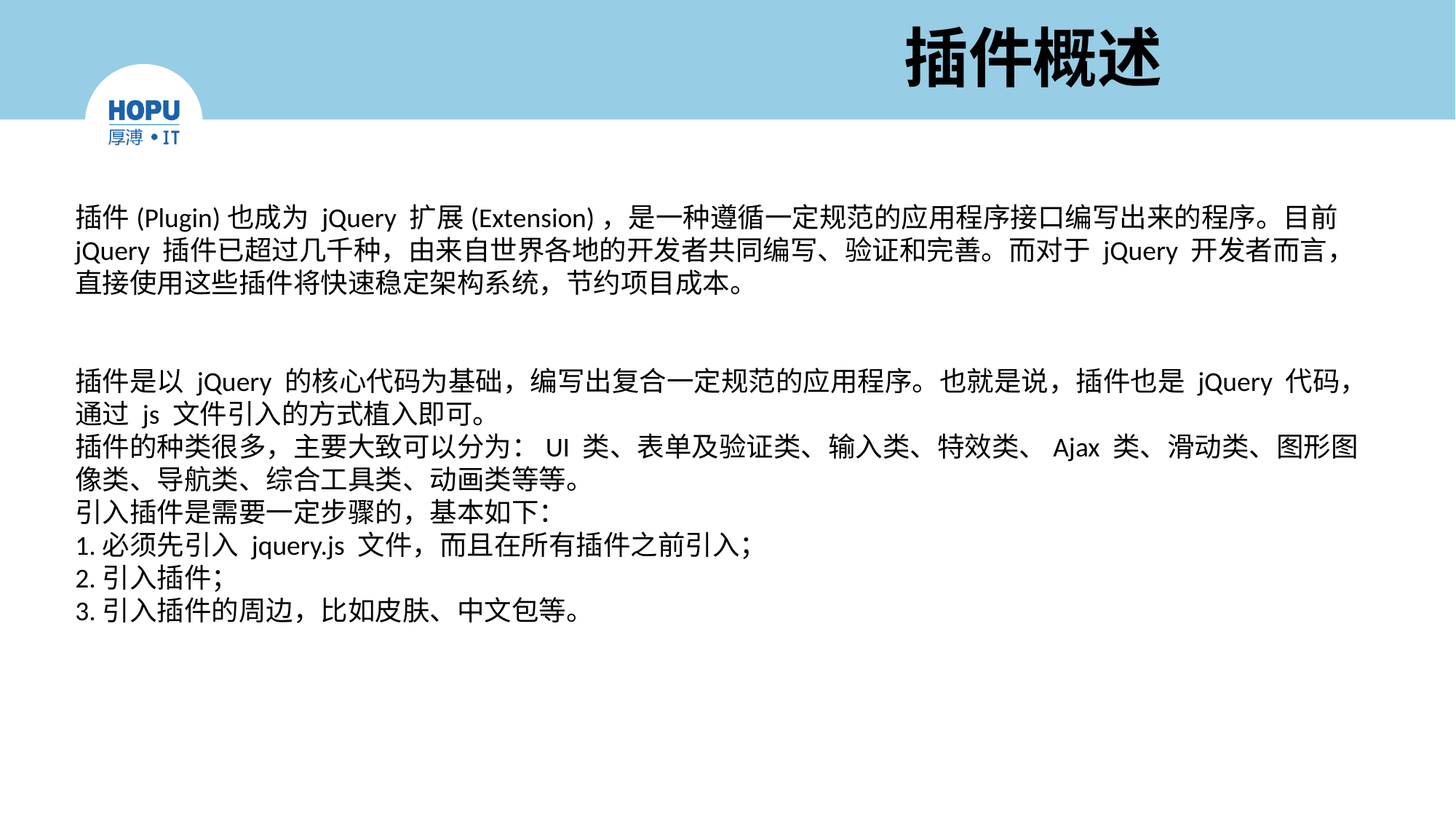

# 插件概述
插件(Plugin)也成为 jQuery 扩展(Extension)，是一种遵循一定规范的应用程序接口编写出来的程序。目前 jQuery 插件已超过几千种，由来自世界各地的开发者共同编写、验证和完善。而对于 jQuery 开发者而言，直接使用这些插件将快速稳定架构系统，节约项目成本。

插件是以 jQuery 的核心代码为基础，编写出复合一定规范的应用程序。也就是说，插件也是 jQuery 代码，通过 js 文件引入的方式植入即可。
插件的种类很多，主要大致可以分为：UI 类、表单及验证类、输入类、特效类、Ajax 类、滑动类、图形图像类、导航类、综合工具类、动画类等等。
引入插件是需要一定步骤的，基本如下：
1.必须先引入 jquery.js 文件，而且在所有插件之前引入；
2.引入插件；
3.引入插件的周边，比如皮肤、中文包等。